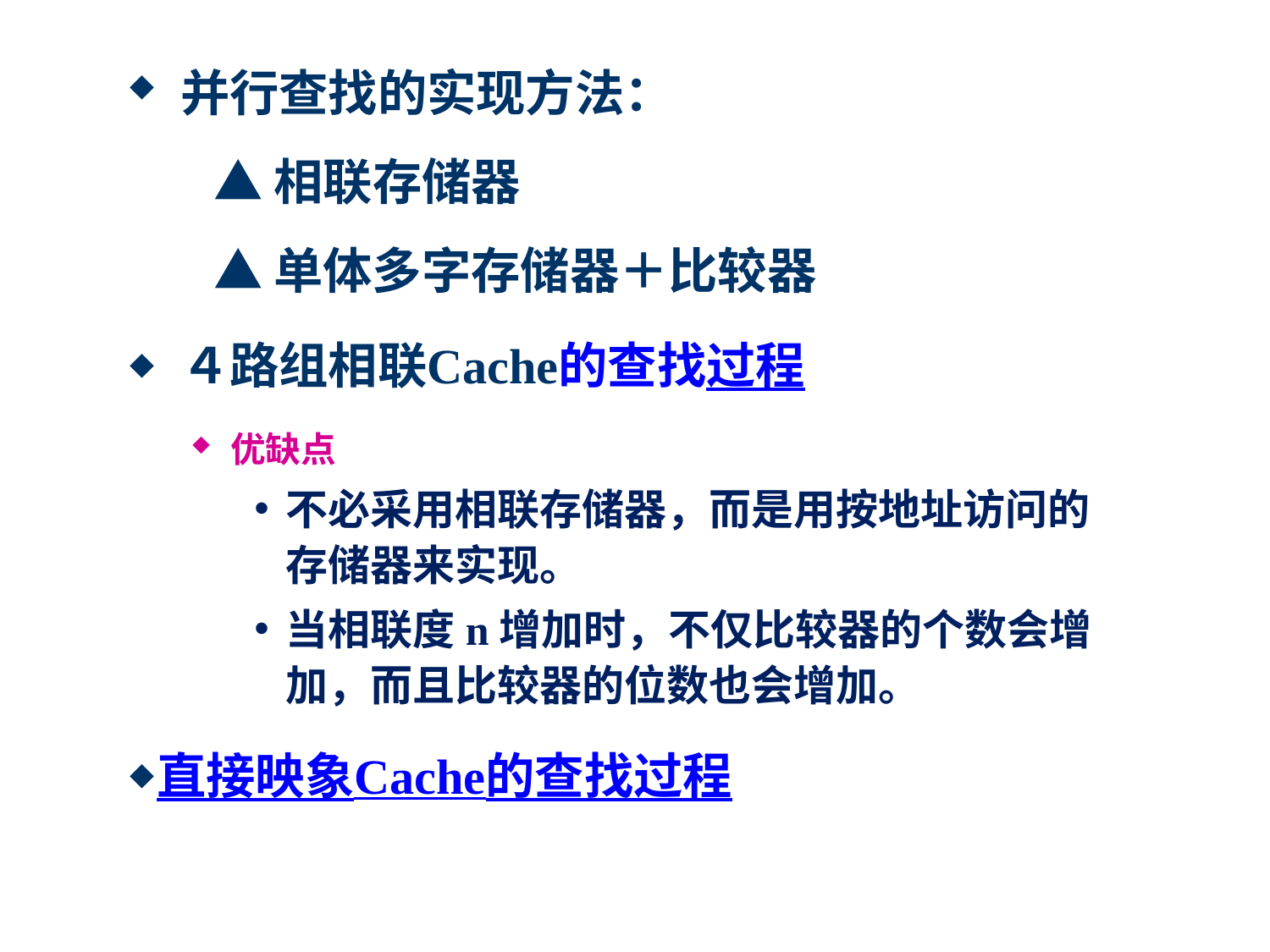

并行查找的实现方法：
     ▲ 相联存储器
     ▲ 单体多字存储器＋比较器
 ４路组相联Cache的查找过程
优缺点
不必采用相联存储器，而是用按地址访问的存储器来实现。
当相联度n增加时，不仅比较器的个数会增加，而且比较器的位数也会增加。
直接映象Cache的查找过程